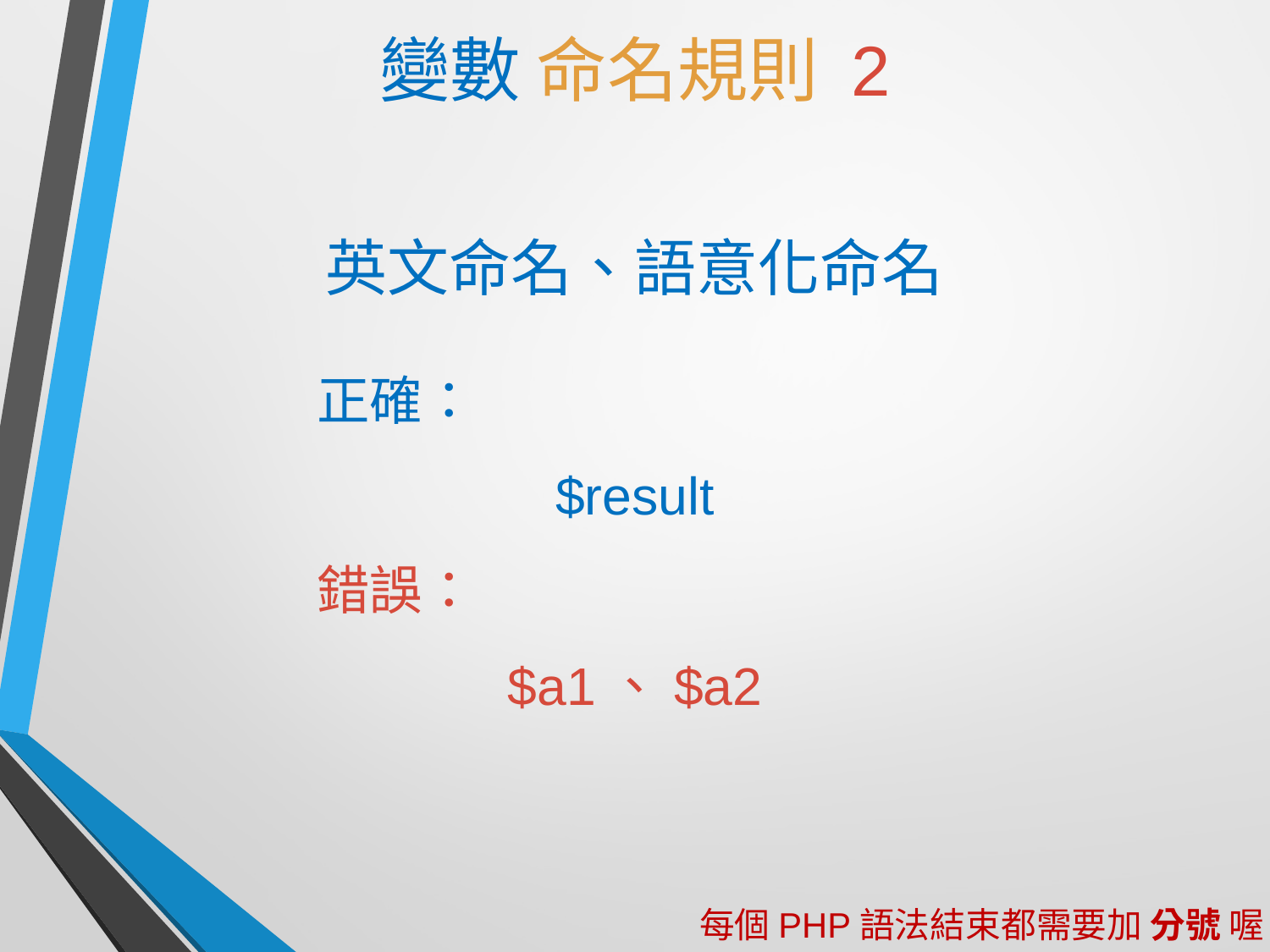

# 變數 命名規則 2
英文命名、語意化命名

正確：
$result
錯誤：
$a1、$a2
每個PHP語法結束都需要加 分號 喔